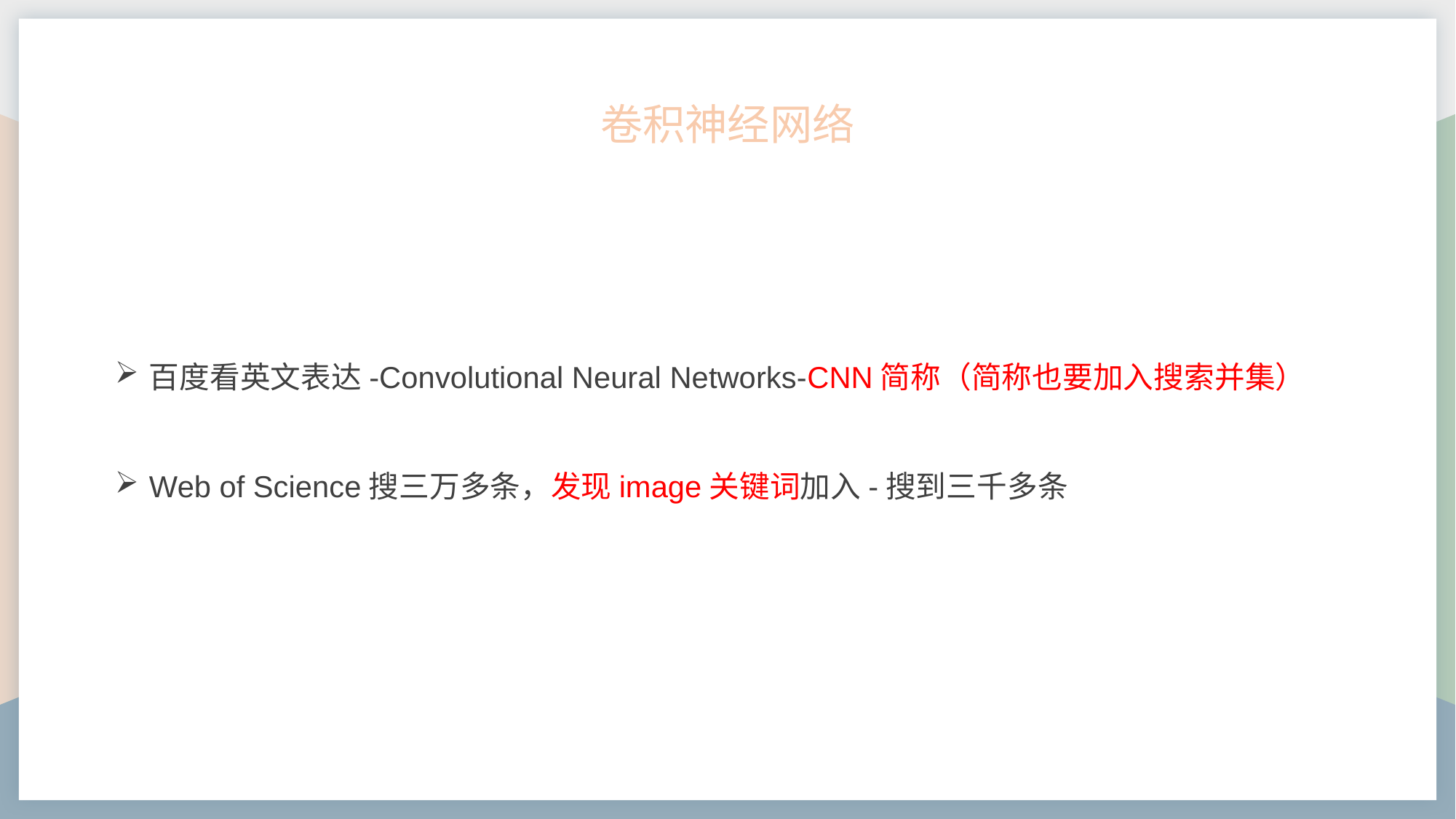

卷积神经网络

百度看英文表达-Convolutional Neural Networks-CNN简称（简称也要加入搜索并集）
Web of Science搜三万多条，发现image关键词加入-搜到三千多条